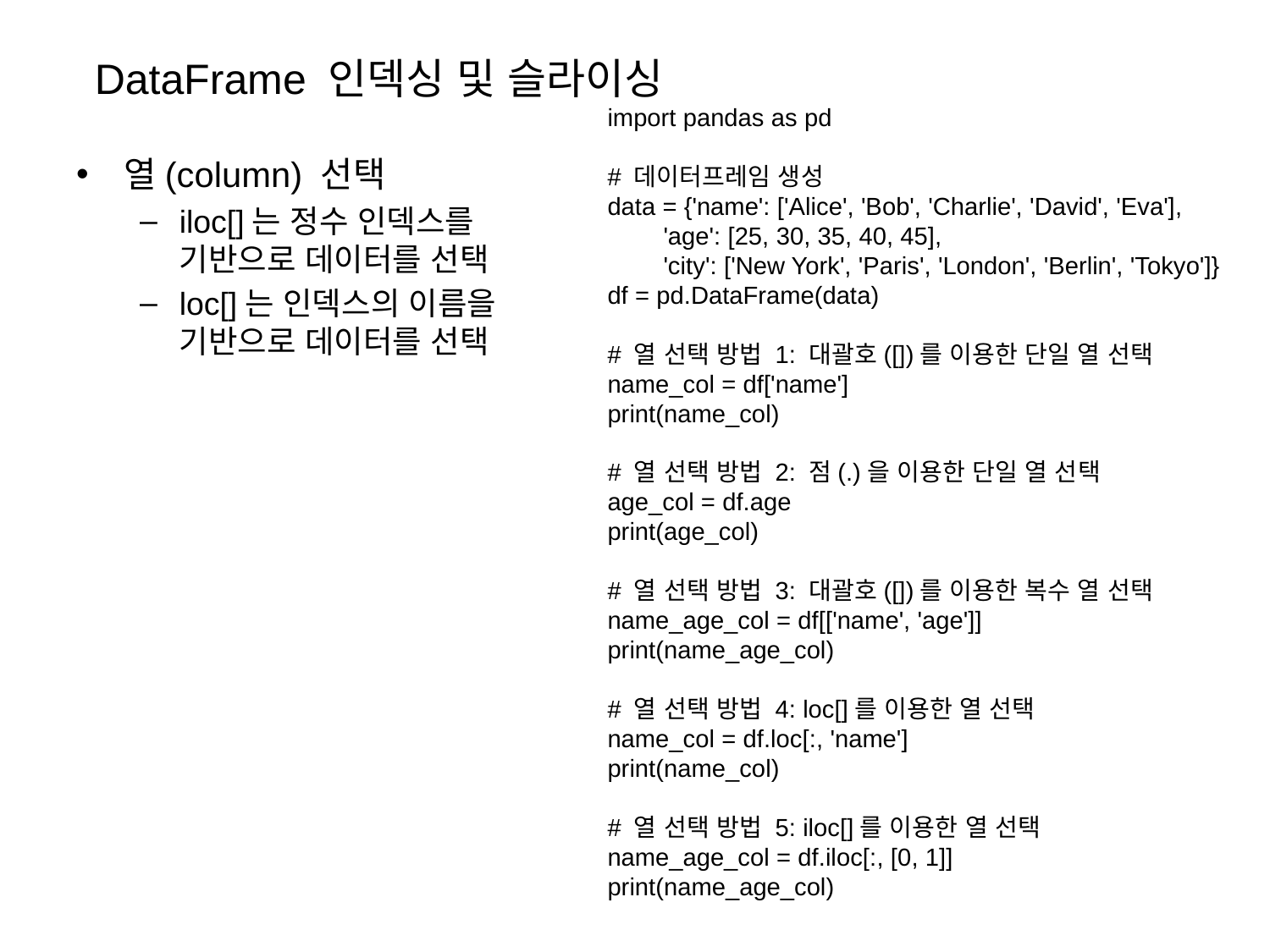

# DataFrame 인덱싱 및 슬라이싱
import pandas as pd

# 데이터프레임 생성
data = {'name': ['Alice', 'Bob', 'Charlie', 'David', 'Eva'],
        'age': [25, 30, 35, 40, 45],
        'city': ['New York', 'Paris', 'London', 'Berlin', 'Tokyo']}
df = pd.DataFrame(data)

# 열 선택 방법 1: 대괄호([])를 이용한 단일 열 선택
name_col = df['name']
print(name_col)

# 열 선택 방법 2: 점(.)을 이용한 단일 열 선택
age_col = df.age
print(age_col)

# 열 선택 방법 3: 대괄호([])를 이용한 복수 열 선택
name_age_col = df[['name', 'age']]
print(name_age_col)

# 열 선택 방법 4: loc[]를 이용한 열 선택
name_col = df.loc[:, 'name']
print(name_col)

# 열 선택 방법 5: iloc[]를 이용한 열 선택
name_age_col = df.iloc[:, [0, 1]]
print(name_age_col)
열(column) 선택
iloc[]는 정수 인덱스를 기반으로 데이터를 선택
loc[]는 인덱스의 이름을 기반으로 데이터를 선택